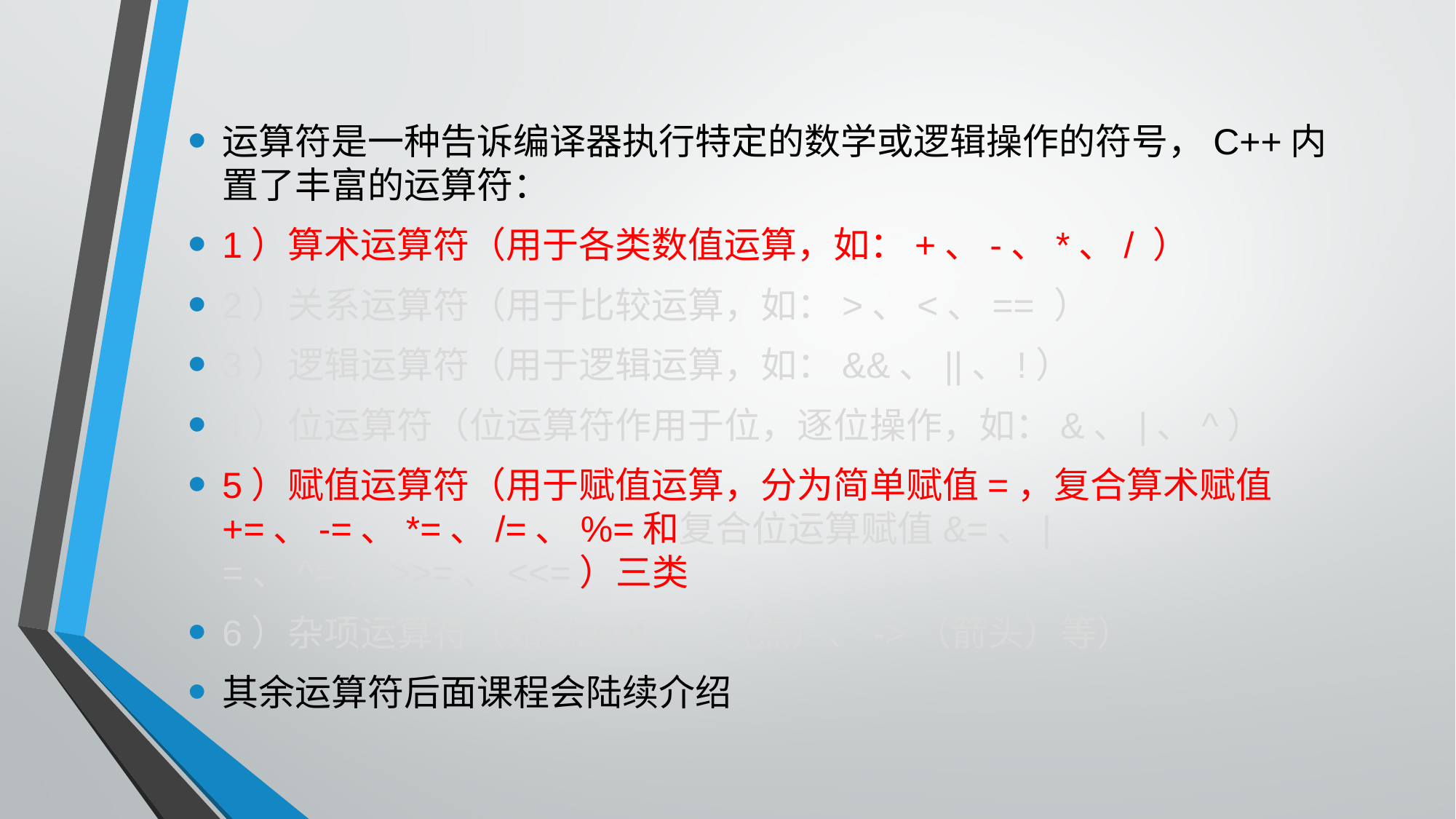

运算符是一种告诉编译器执行特定的数学或逻辑操作的符号，C++内置了丰富的运算符：
1）算术运算符（用于各类数值运算，如：+、-、*、/ ）
2）关系运算符（用于比较运算，如：>、<、== ）
3）逻辑运算符（用于逻辑运算，如：&&、||、!）
4）位运算符（位运算符作用于位，逐位操作，如：&、|、^）
5）赋值运算符（用于赋值运算，分为简单赋值=，复合算术赋值+=、-=、*=、/=、%=和复合位运算赋值&=、|=、^=、>>=、<<=）三类
6）杂项运算符（如sizeof、.（点）、->（箭头）等）
其余运算符后面课程会陆续介绍